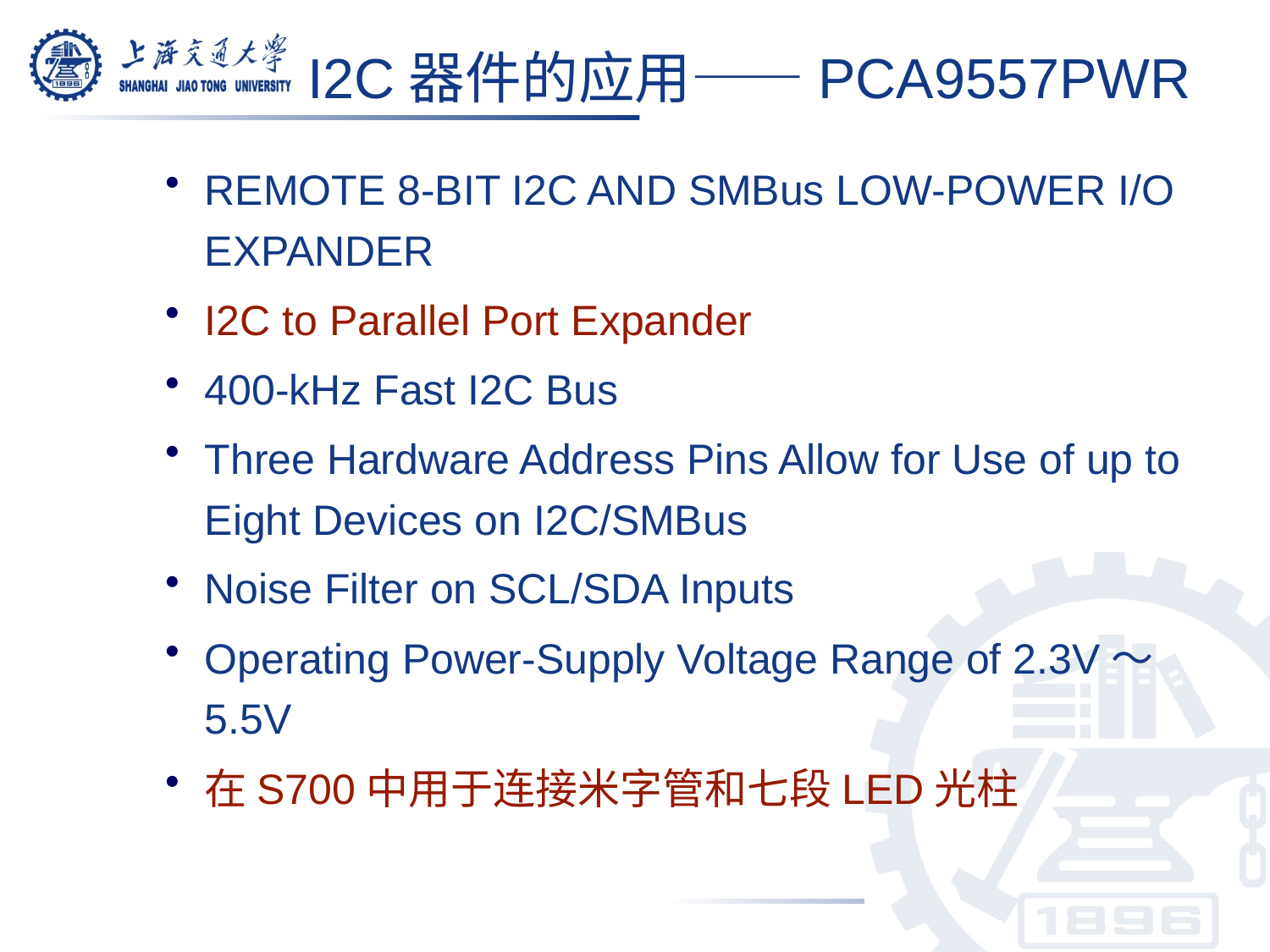

I2C器件的应用——PCA9557PWR
REMOTE 8-BIT I2C AND SMBus LOW-POWER I/O EXPANDER
I2C to Parallel Port Expander
400-kHz Fast I2C Bus
Three Hardware Address Pins Allow for Use of up to Eight Devices on I2C/SMBus
Noise Filter on SCL/SDA Inputs
Operating Power-Supply Voltage Range of 2.3V～5.5V
在S700中用于连接米字管和七段LED光柱